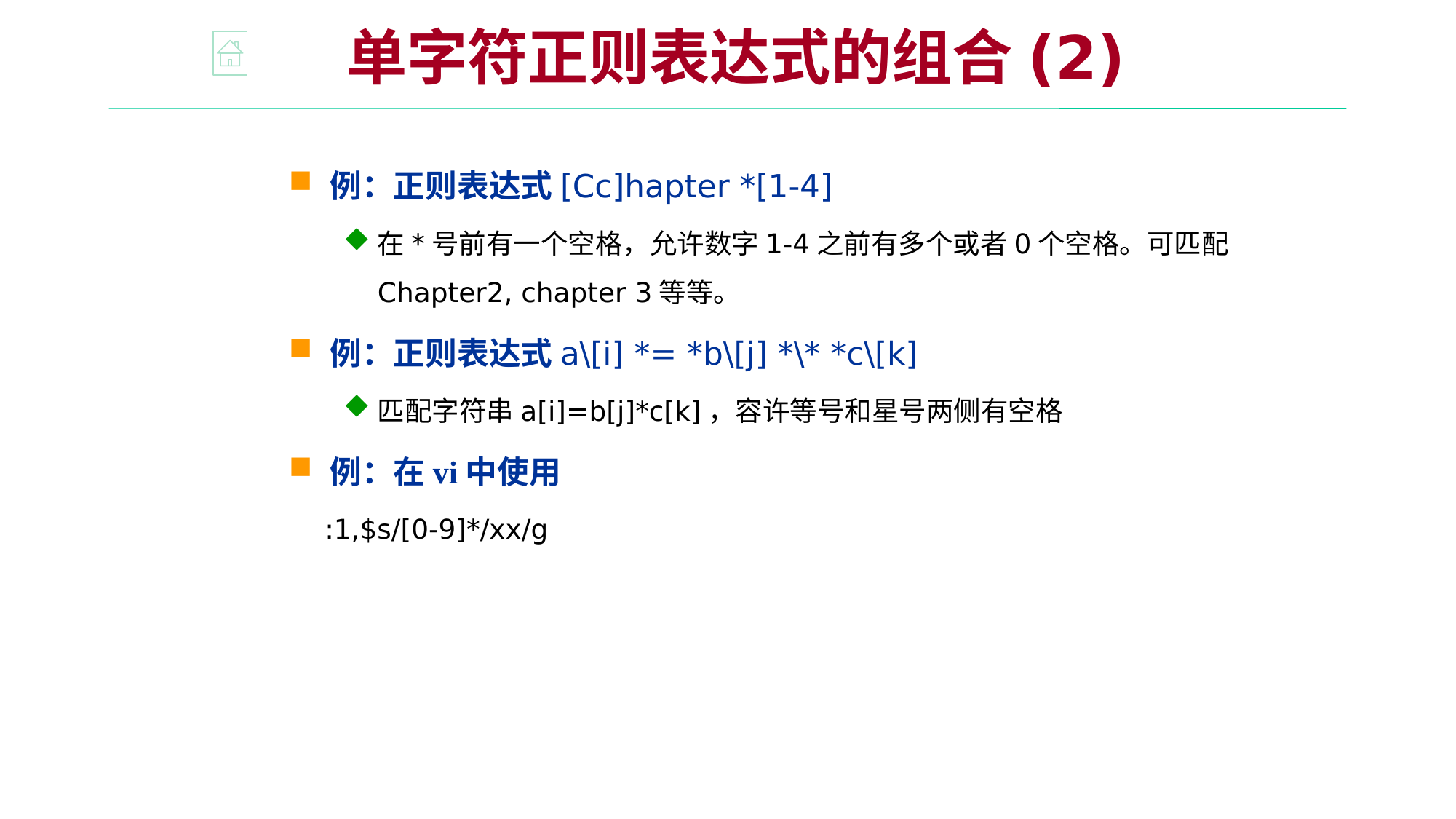

单字符正则表达式的组合(2)

例：正则表达式[Cc]hapter *[1-4]
在*号前有一个空格，允许数字1-4之前有多个或者0个空格。可匹配Chapter2, chapter 3等等。
例：正则表达式a\[i] *= *b\[j] *\* *c\[k]
匹配字符串a[i]=b[j]*c[k]，容许等号和星号两侧有空格
例：在vi中使用
:1,$s/[0-9]*/xx/g